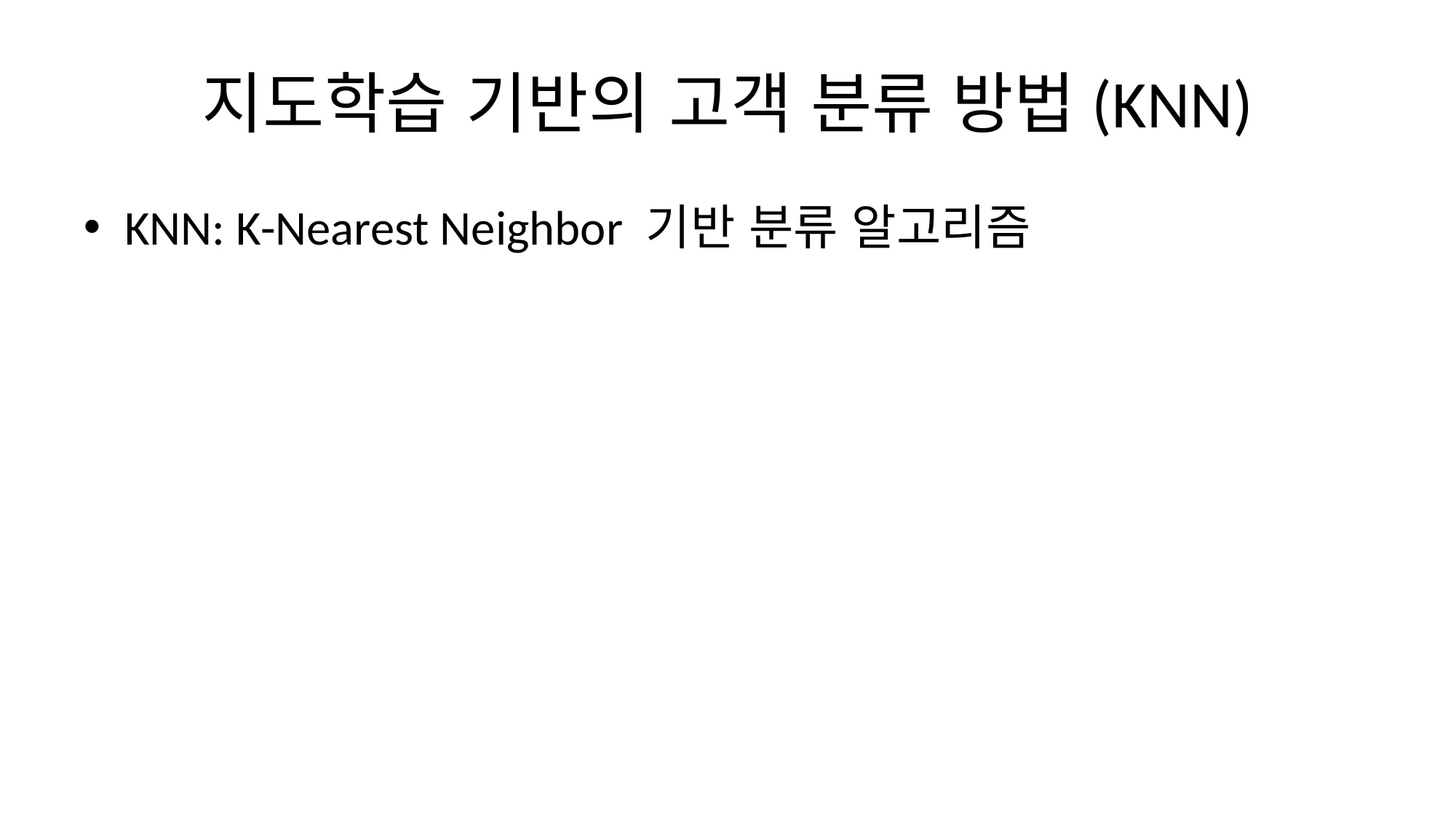

# 지도학습 기반의 고객 분류 방법(KNN)
KNN: K-Nearest Neighbor 기반 분류 알고리즘